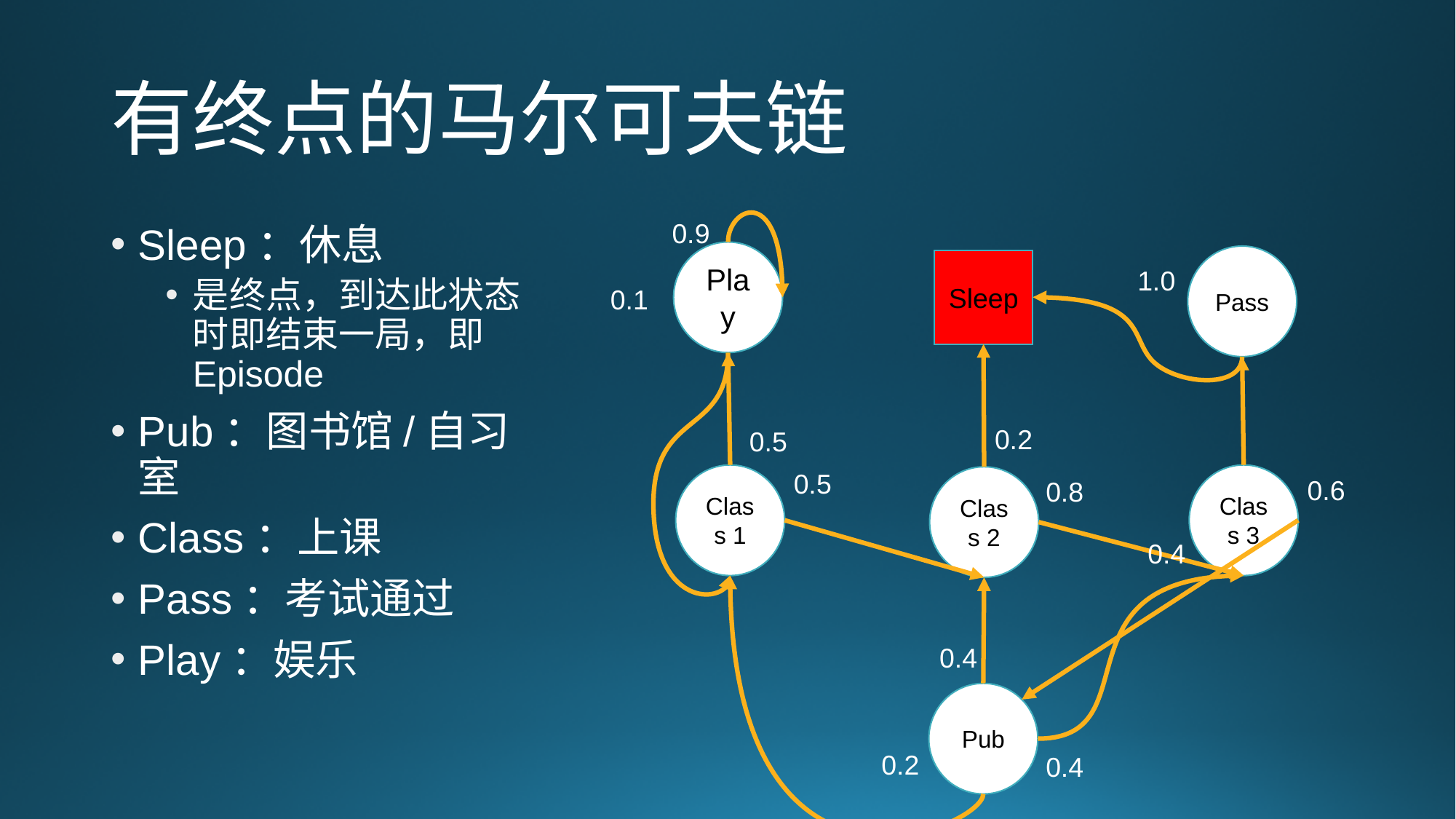

# 有终点的马尔可夫链
0.9
Play
Pass
Sleep
1.0
0.1
0.2
0.5
0.5
Class 1
Class 3
Class 2
0.6
0.8
0.4
0.4
Pub
0.2
0.4
Sleep：休息
是终点，到达此状态时即结束一局，即Episode
Pub：图书馆/自习室
Class：上课
Pass：考试通过
Play：娱乐